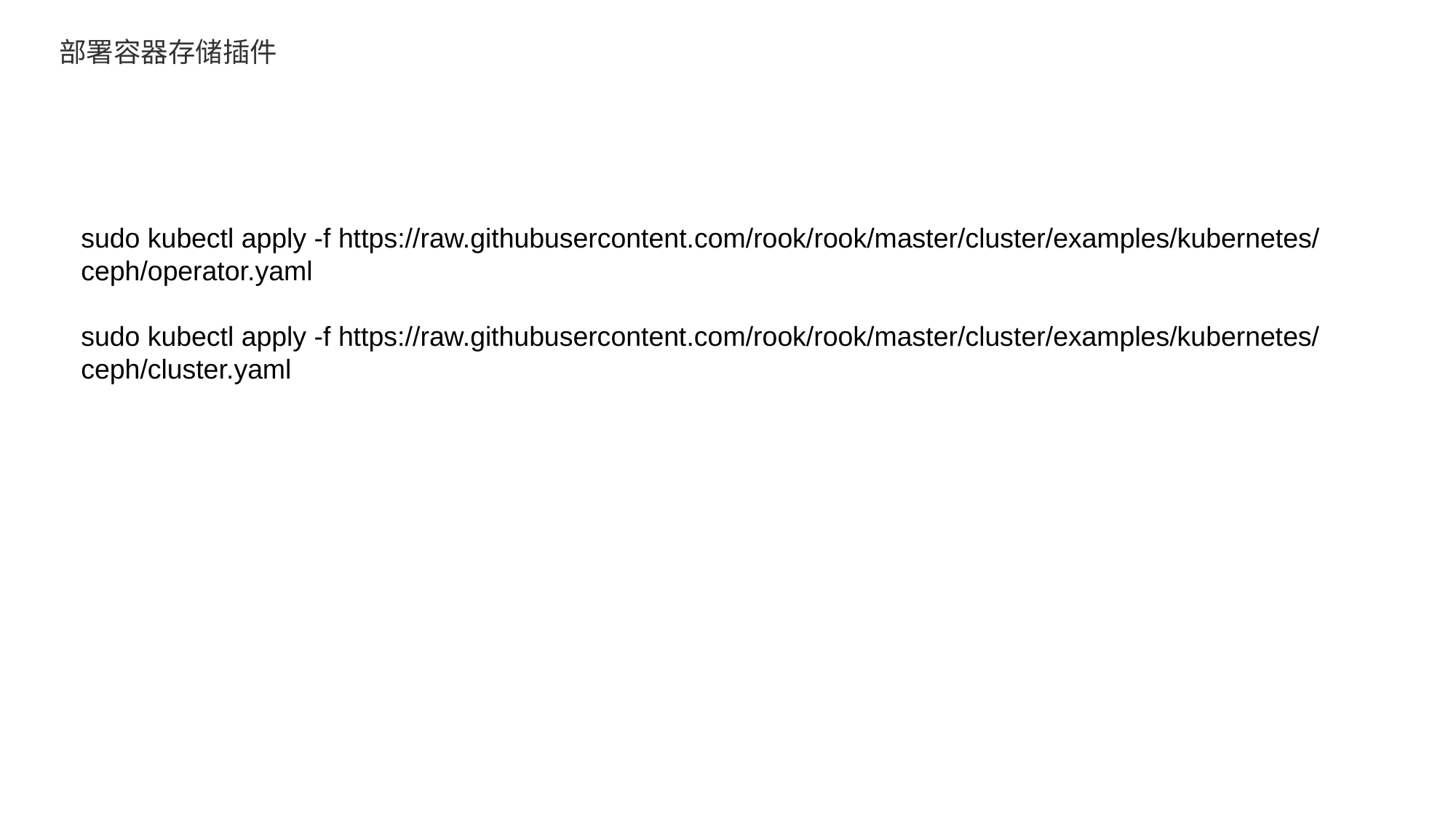

部署容器存储插件
sudo kubectl apply -f https://raw.githubusercontent.com/rook/rook/master/cluster/examples/kubernetes/ceph/operator.yaml

sudo kubectl apply -f https://raw.githubusercontent.com/rook/rook/master/cluster/examples/kubernetes/ceph/cluster.yaml